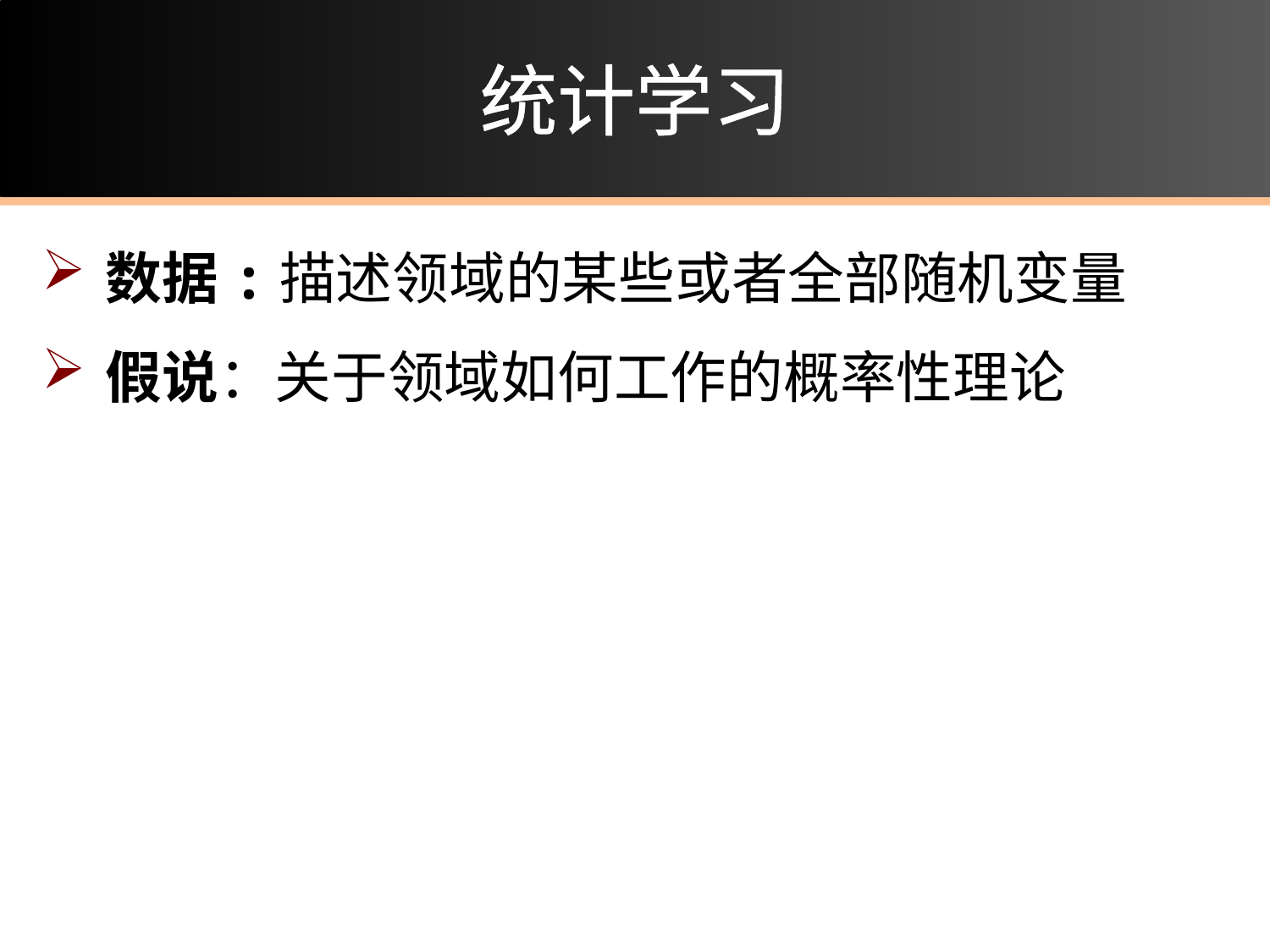

# 统计学习
数据:描述领域的某些或者全部随机变量
假说：关于领域如何工作的概率性理论